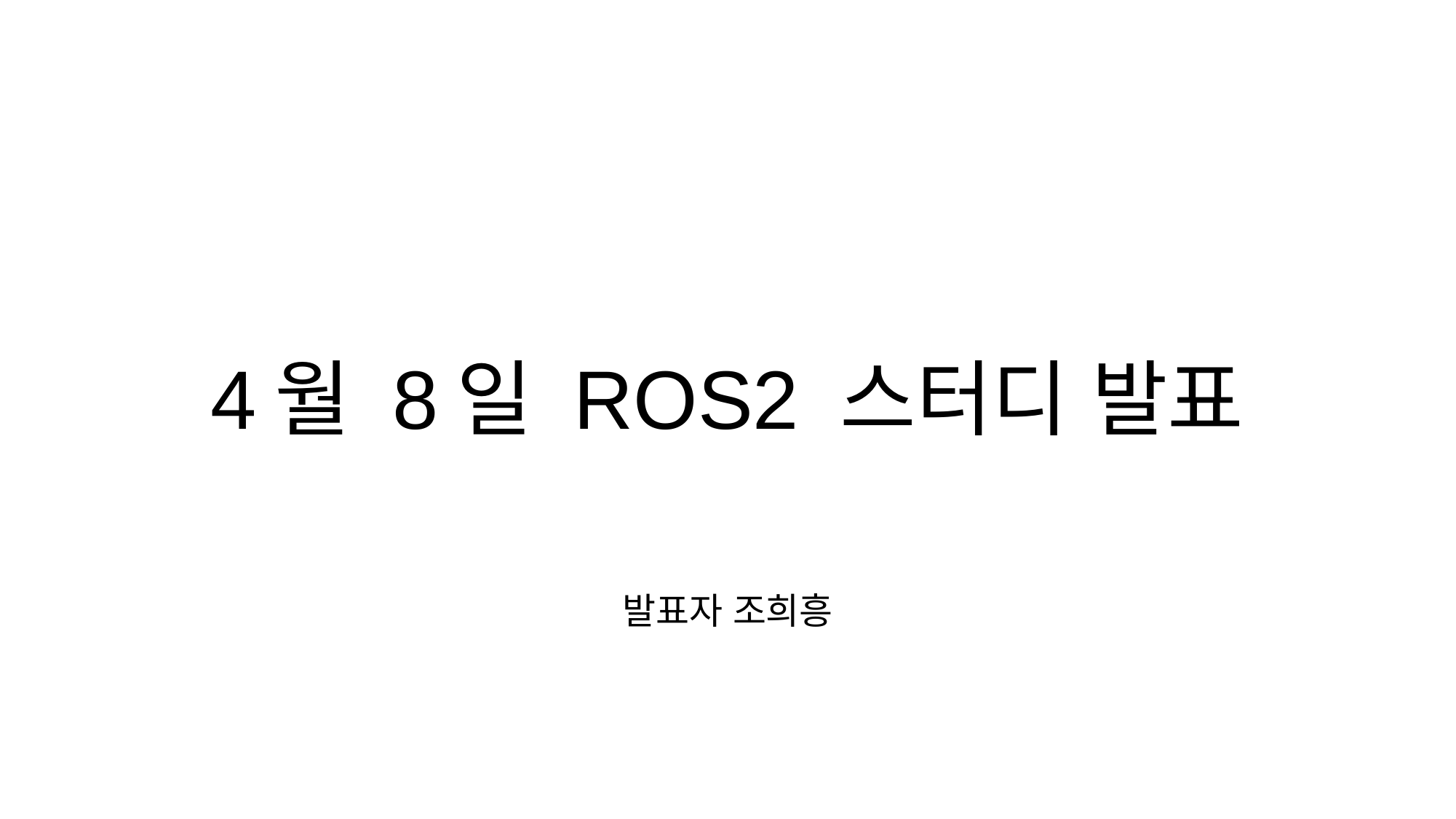

# 4월 8일 ROS2 스터디 발표
발표자 조희흥